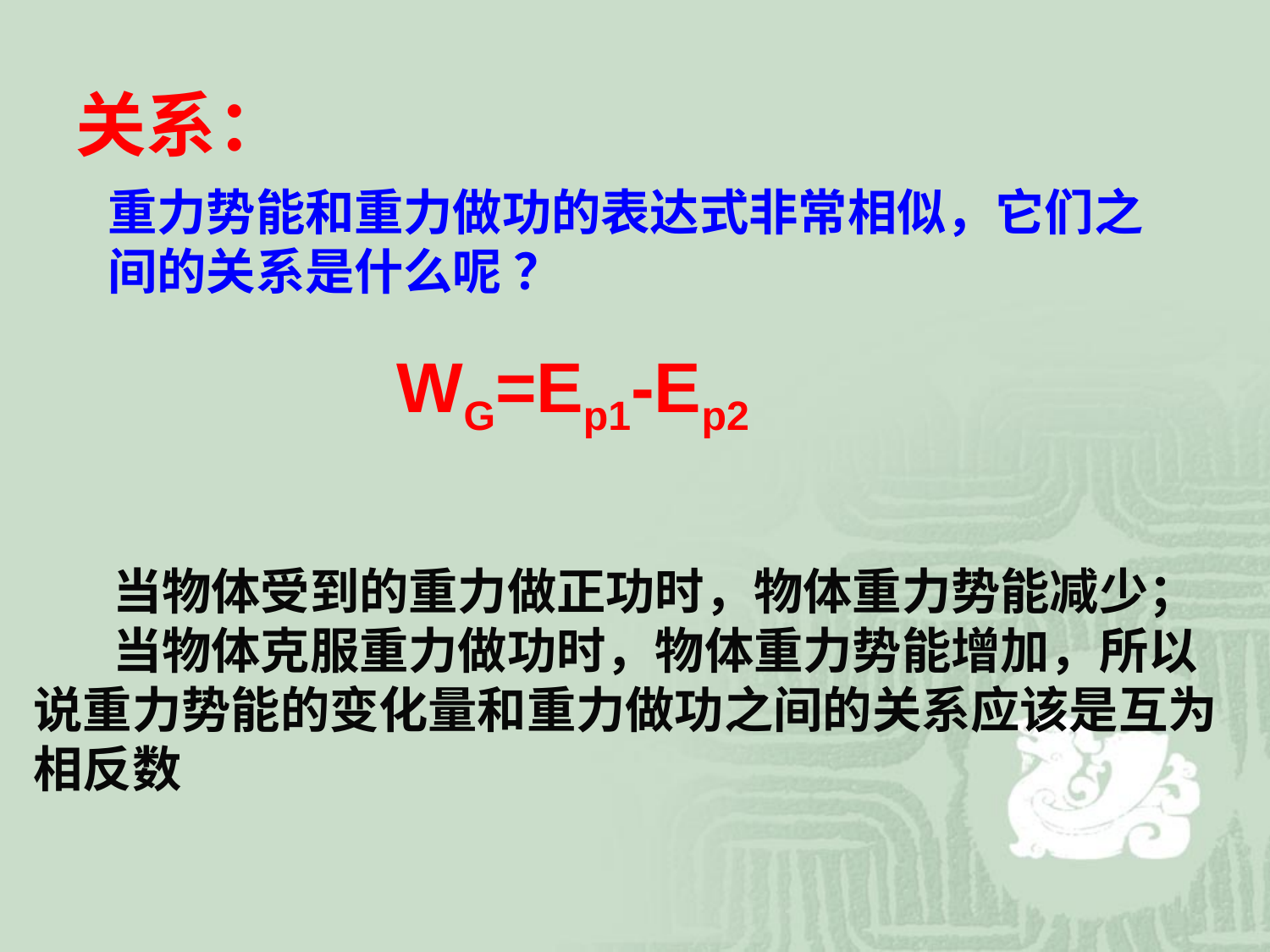

关系：
重力势能和重力做功的表达式非常相似，它们之间的关系是什么呢 ？
 WG=Ep1-Ep2
      当物体受到的重力做正功时，物体重力势能减少；
      当物体克服重力做功时，物体重力势能增加，所以说重力势能的变化量和重力做功之间的关系应该是互为相反数